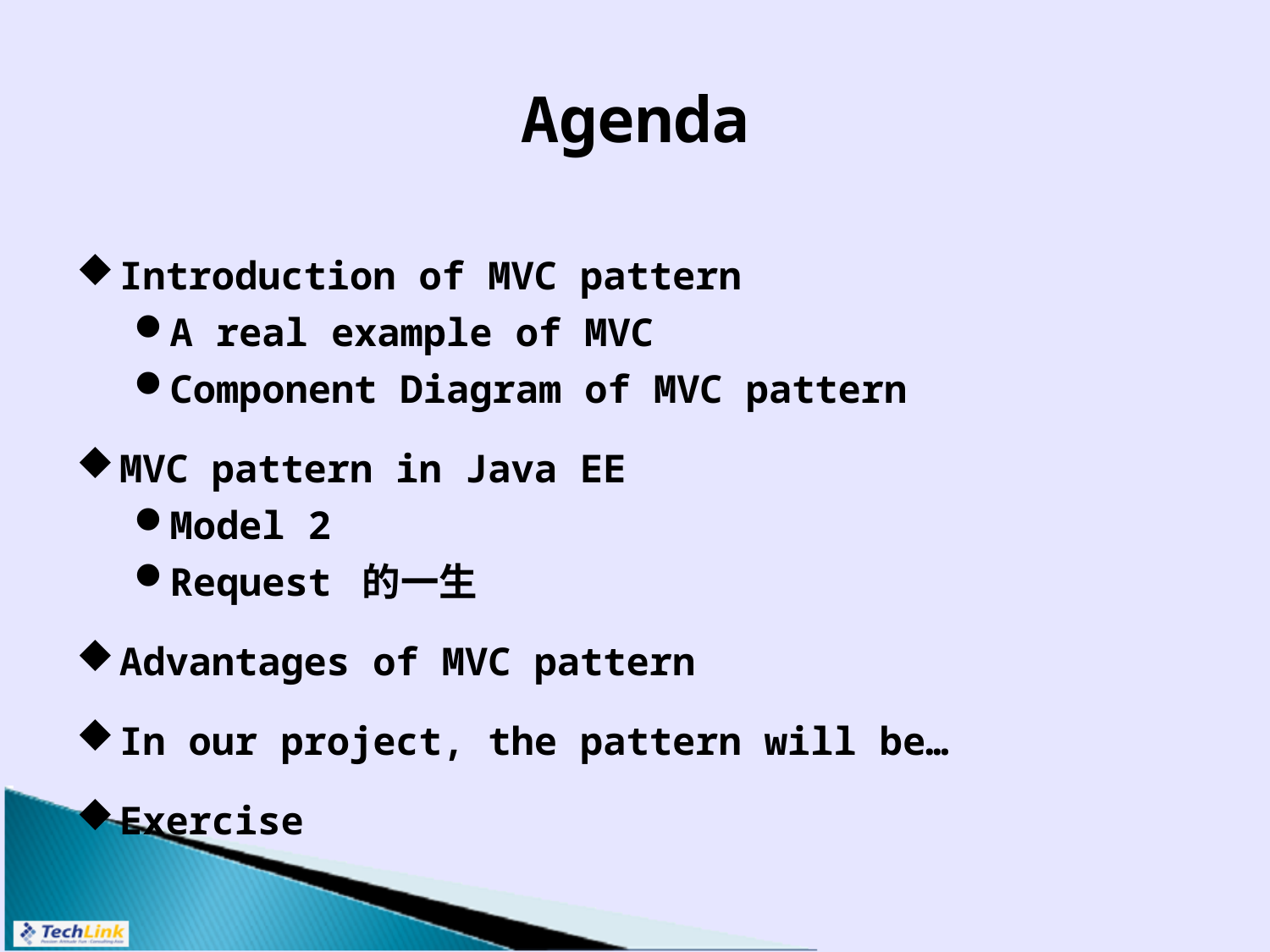

# Agenda
Introduction of MVC pattern
A real example of MVC
Component Diagram of MVC pattern
MVC pattern in Java EE
Model 2
Request 的一生
Advantages of MVC pattern
In our project, the pattern will be…
Exercise